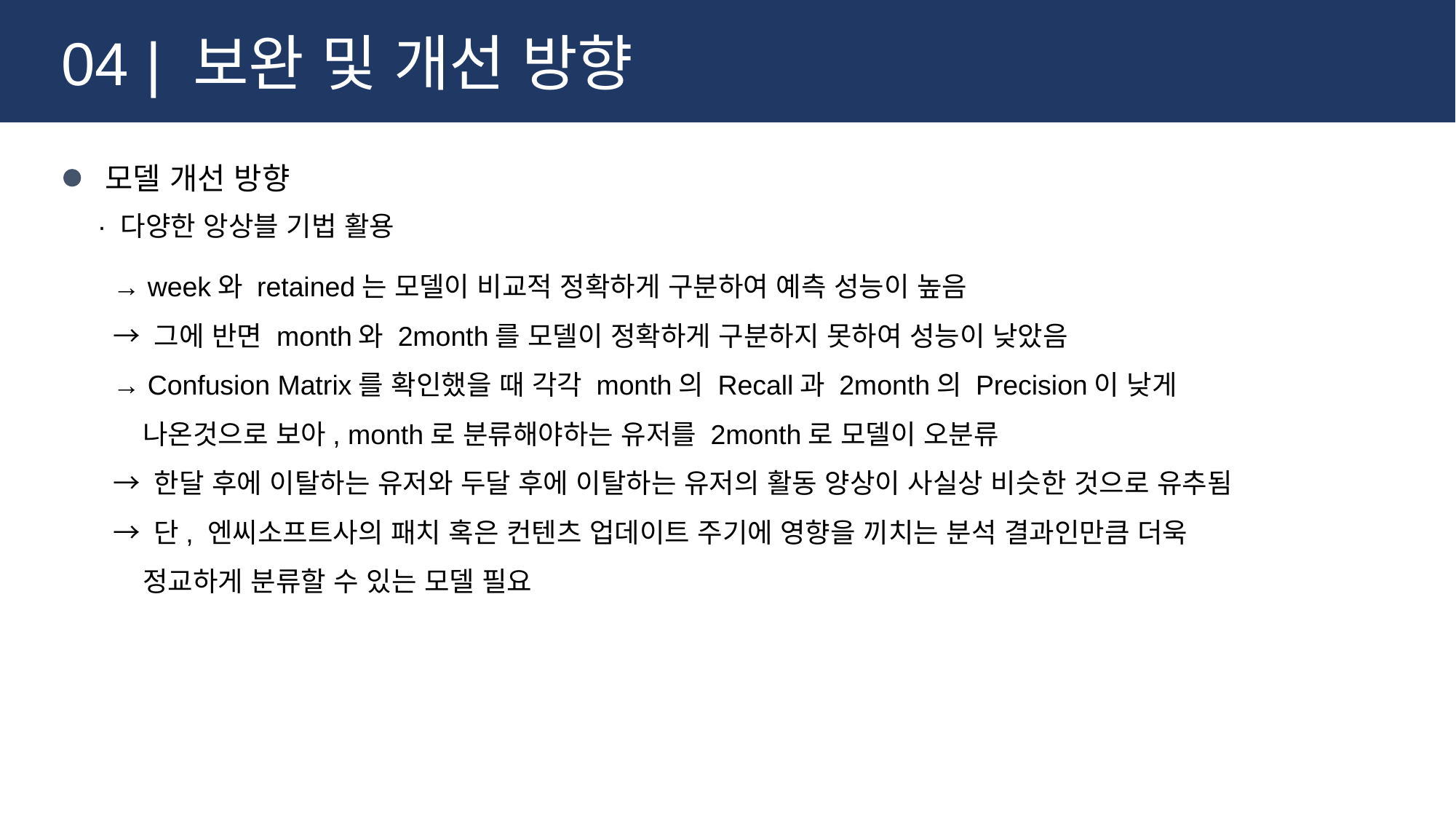

04 | 보완 및 개선 방향
 모델 개선 방향

 · 다양한 앙상블 기법 활용
→ week와 retained는 모델이 비교적 정확하게 구분하여 예측 성능이 높음
→ 그에 반면 month와 2month를 모델이 정확하게 구분하지 못하여 성능이 낮았음
→ Confusion Matrix를 확인했을 때 각각 month의 Recall과 2month의 Precision이 낮게 나온것으로 보아, month로 분류해야하는 유저를 2month로 모델이 오분류
→ 한달 후에 이탈하는 유저와 두달 후에 이탈하는 유저의 활동 양상이 사실상 비슷한 것으로 유추됨
→ 단, 엔씨소프트사의 패치 혹은 컨텐츠 업데이트 주기에 영향을 끼치는 분석 결과인만큼 더욱 정교하게 분류할 수 있는 모델 필요

17